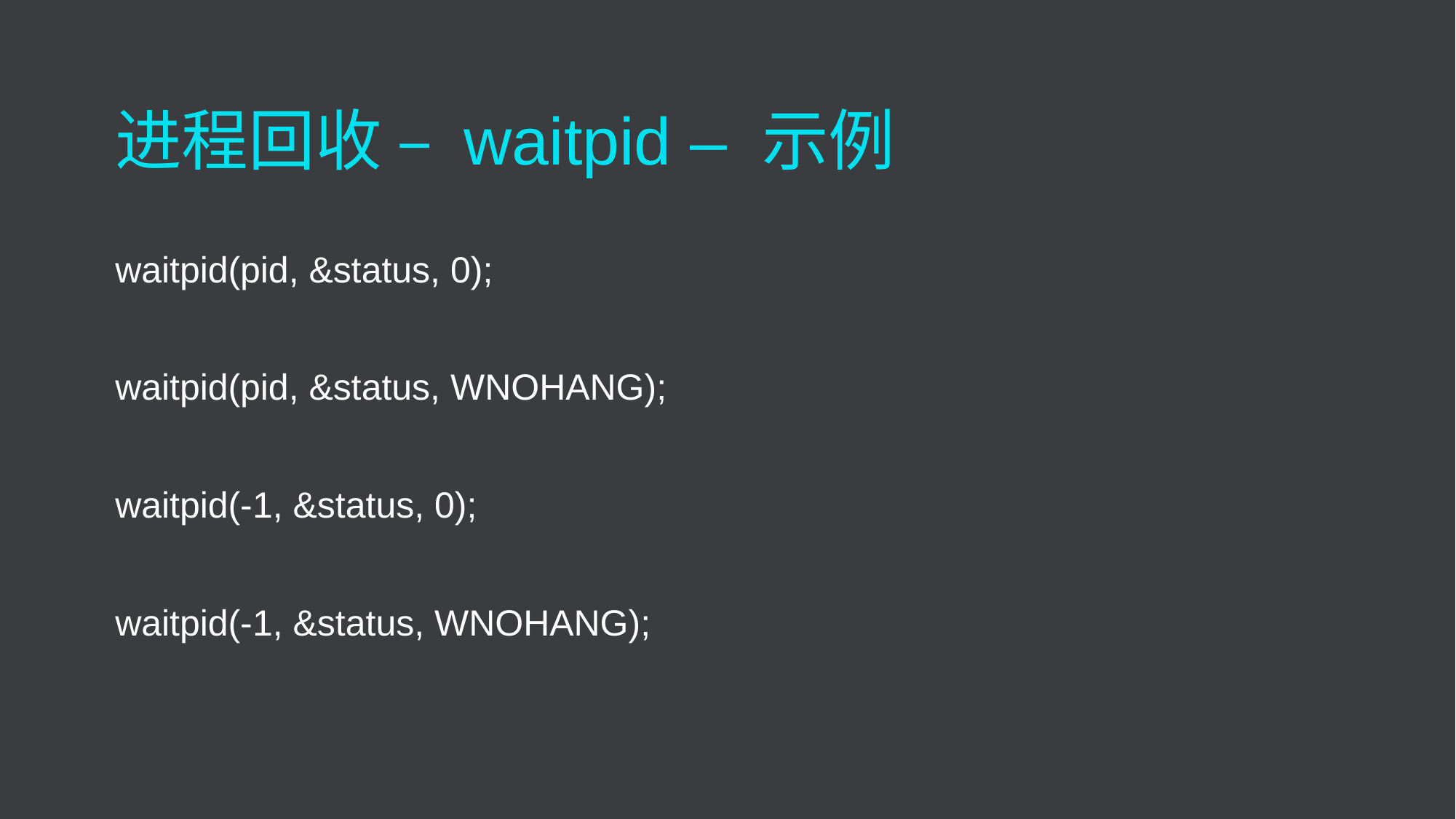

进程回收 – waitpid – 示例
waitpid(pid, &status, 0);

waitpid(pid, &status, WNOHANG);

waitpid(-1, &status, 0);

waitpid(-1, &status, WNOHANG);